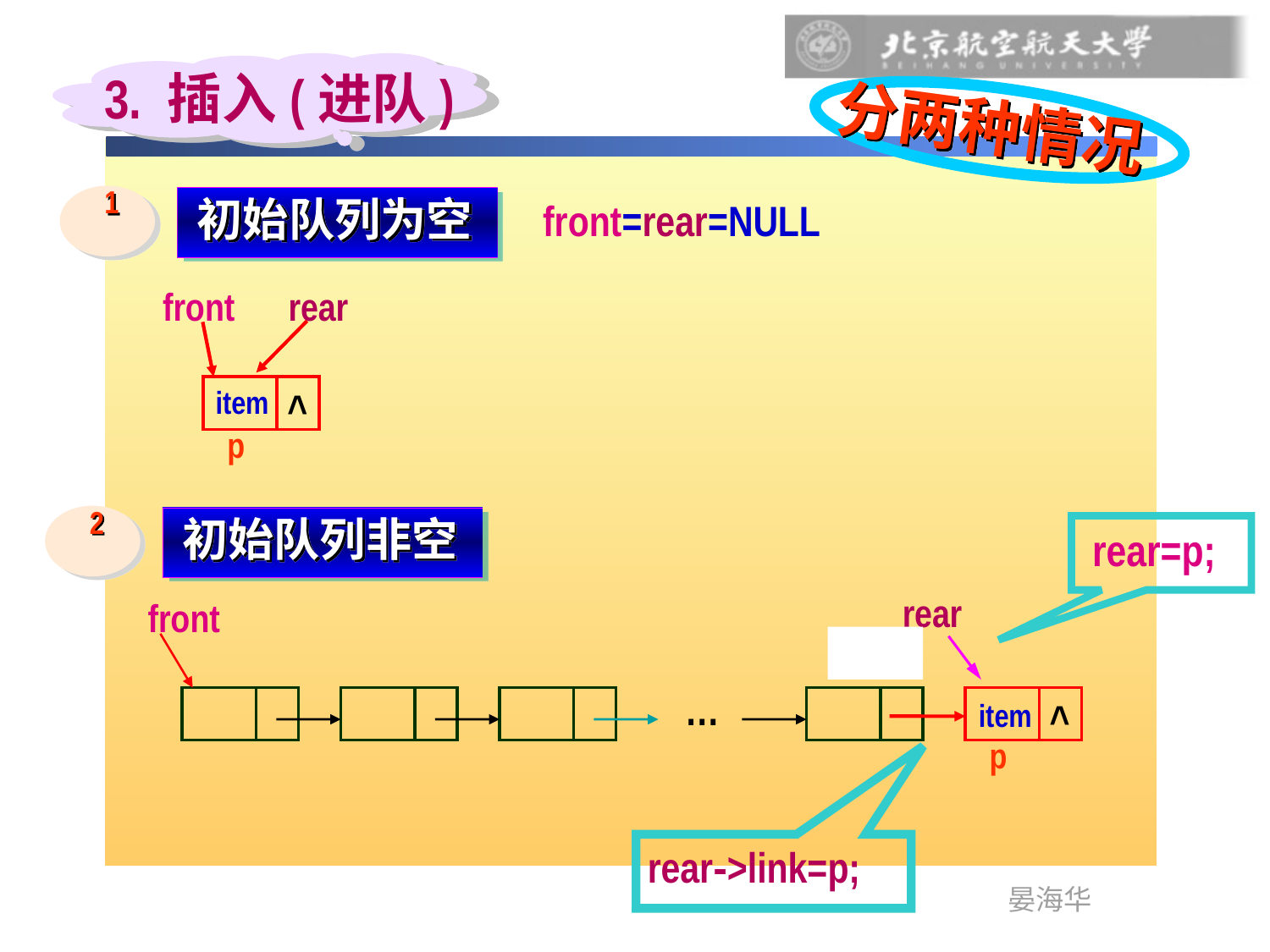

3. 插入(进队)
分两种情况

1

初始队列为空

front=rear=NULL
front      rear

item

p
^
2

初始队列非空

rear=p;
rear
front

…

p
^
item

rear->link=p;